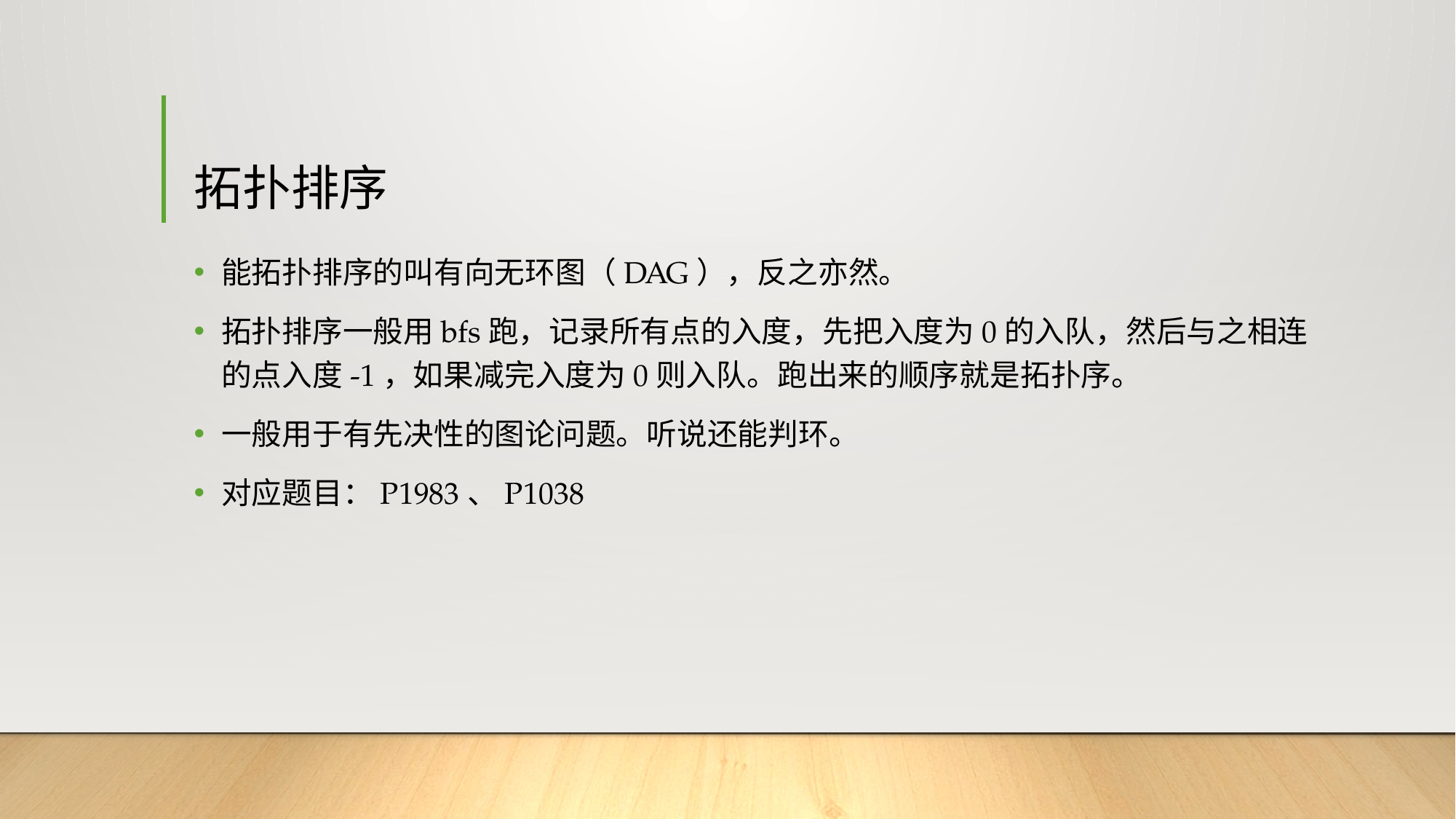

# 拓扑排序
能拓扑排序的叫有向无环图（DAG），反之亦然。
拓扑排序一般用bfs跑，记录所有点的入度，先把入度为0的入队，然后与之相连的点入度-1，如果减完入度为0则入队。跑出来的顺序就是拓扑序。
一般用于有先决性的图论问题。听说还能判环。
对应题目：P1983、P1038